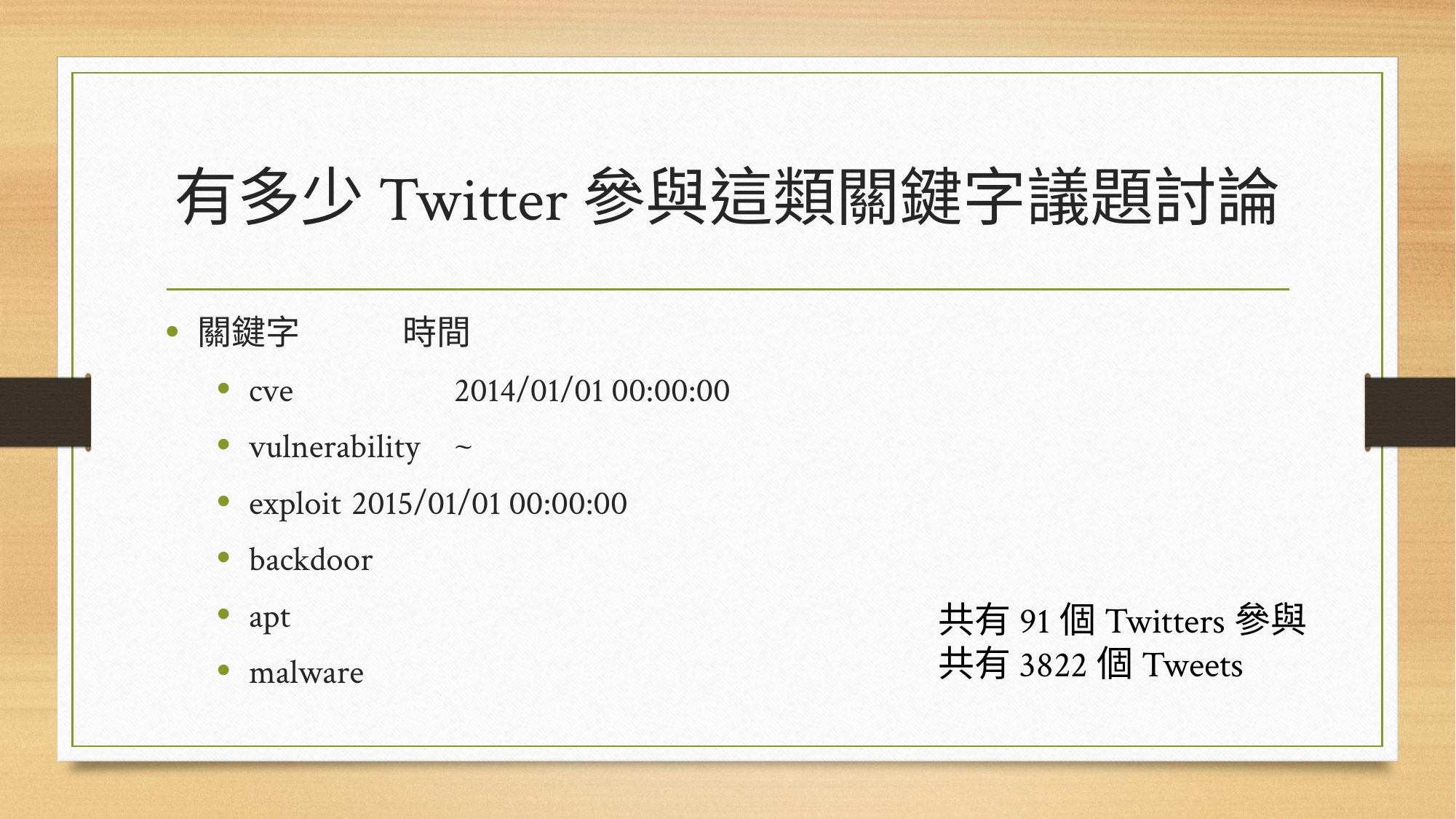

# 有多少Twitter參與這類關鍵字議題討論
關鍵字					時間
cve						 	2014/01/01 00:00:00
vulnerability							~
exploit						2015/01/01 00:00:00
backdoor
apt
malware
共有91個Twitters參與
共有3822個Tweets